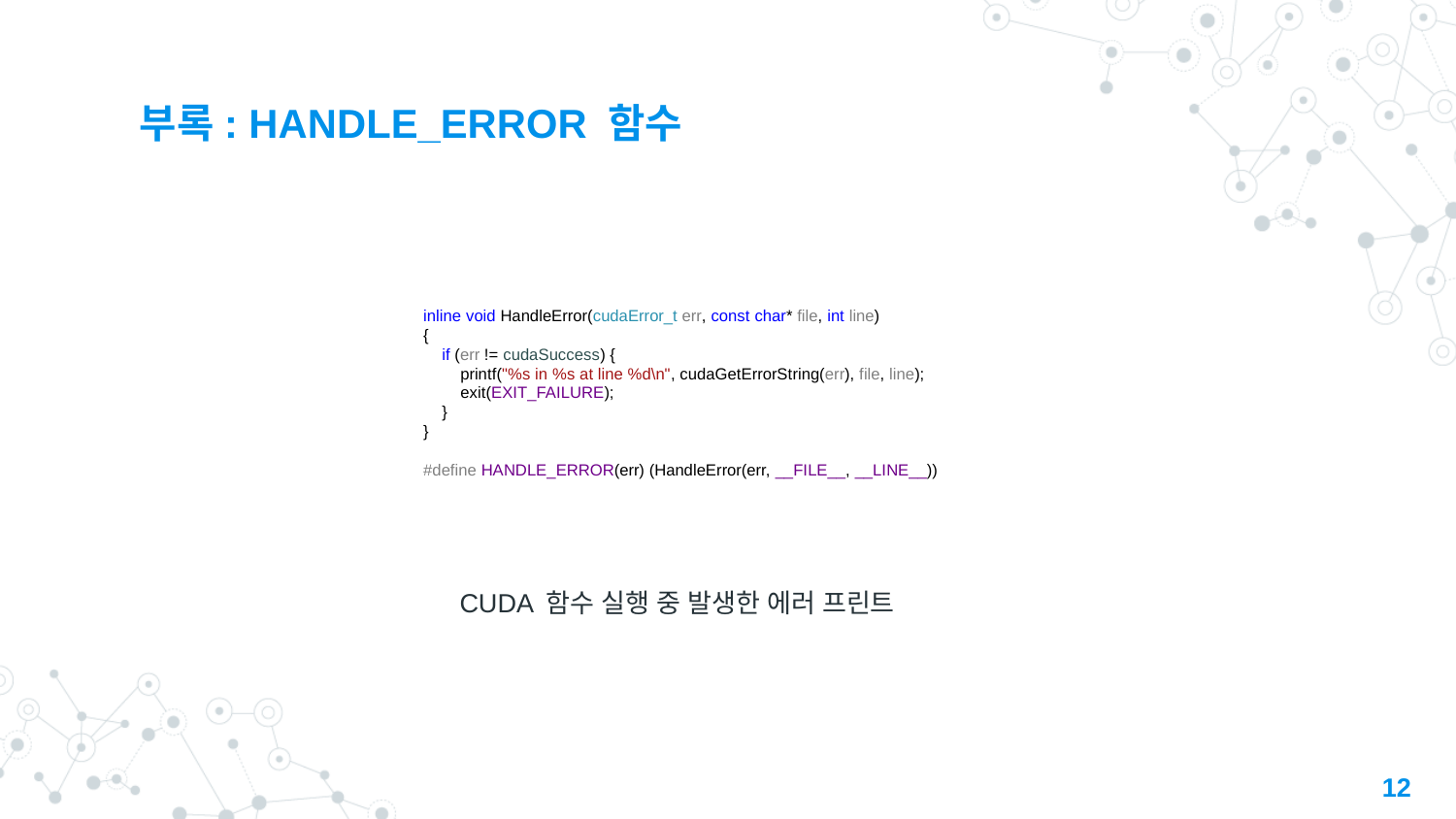

# 부록: HANDLE_ERROR 함수
inline void HandleError(cudaError_t err, const char* file, int line)
{
    if (err != cudaSuccess) {
        printf("%s in %s at line %d\n", cudaGetErrorString(err), file, line);
        exit(EXIT_FAILURE);
    }
}

#define HANDLE_ERROR(err) (HandleError(err, __FILE__, __LINE__))
CUDA 함수 실행 중 발생한 에러 프린트
12